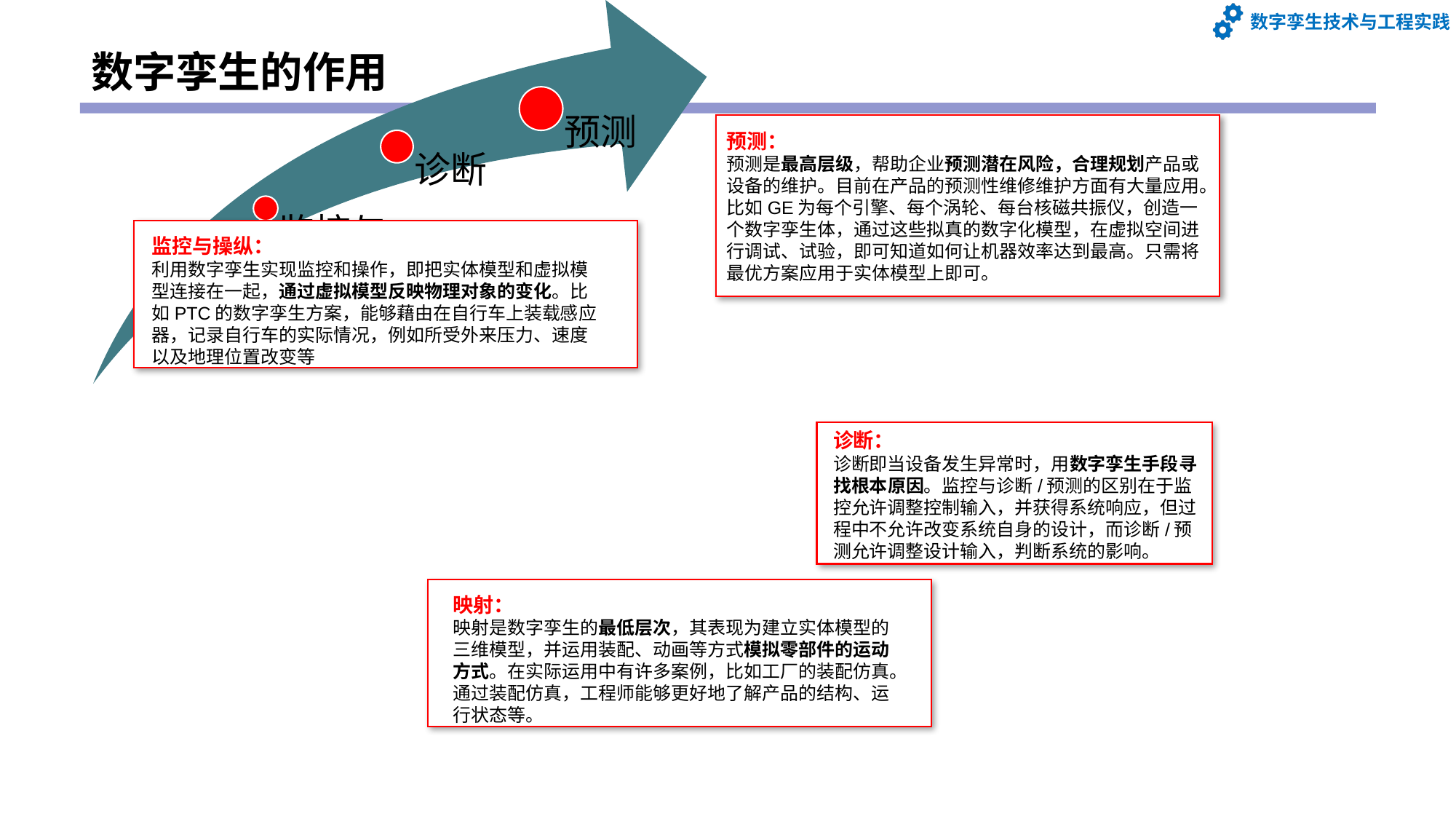

# 数字孪生的作用

预测：
预测是最高层级，帮助企业预测潜在风险，合理规划产品或设备的维护。目前在产品的预测性维修维护方面有大量应用。比如GE为每个引擎、每个涡轮、每台核磁共振仪，创造一个数字孪生体，通过这些拟真的数字化模型，在虚拟空间进行调试、试验，即可知道如何让机器效率达到最高。只需将最优方案应用于实体模型上即可。

映射
监控与操纵
诊断
预测
监控与操纵：
利用数字孪生实现监控和操作，即把实体模型和虚拟模型连接在一起，通过虚拟模型反映物理对象的变化。比如PTC的数字孪生方案，能够藉由在自行车上装载感应器，记录自行车的实际情况，例如所受外来压力、速度以及地理位置改变等
诊断：
诊断即当设备发生异常时，用数字孪生手段寻找根本原因。监控与诊断/预测的区别在于监控允许调整控制输入，并获得系统响应，但过程中不允许改变系统自身的设计，而诊断/预测允许调整设计输入，判断系统的影响。

映射：
映射是数字孪生的最低层次，其表现为建立实体模型的三维模型，并运用装配、动画等方式模拟零部件的运动方式。在实际运用中有许多案例，比如工厂的装配仿真。通过装配仿真，工程师能够更好地了解产品的结构、运行状态等。